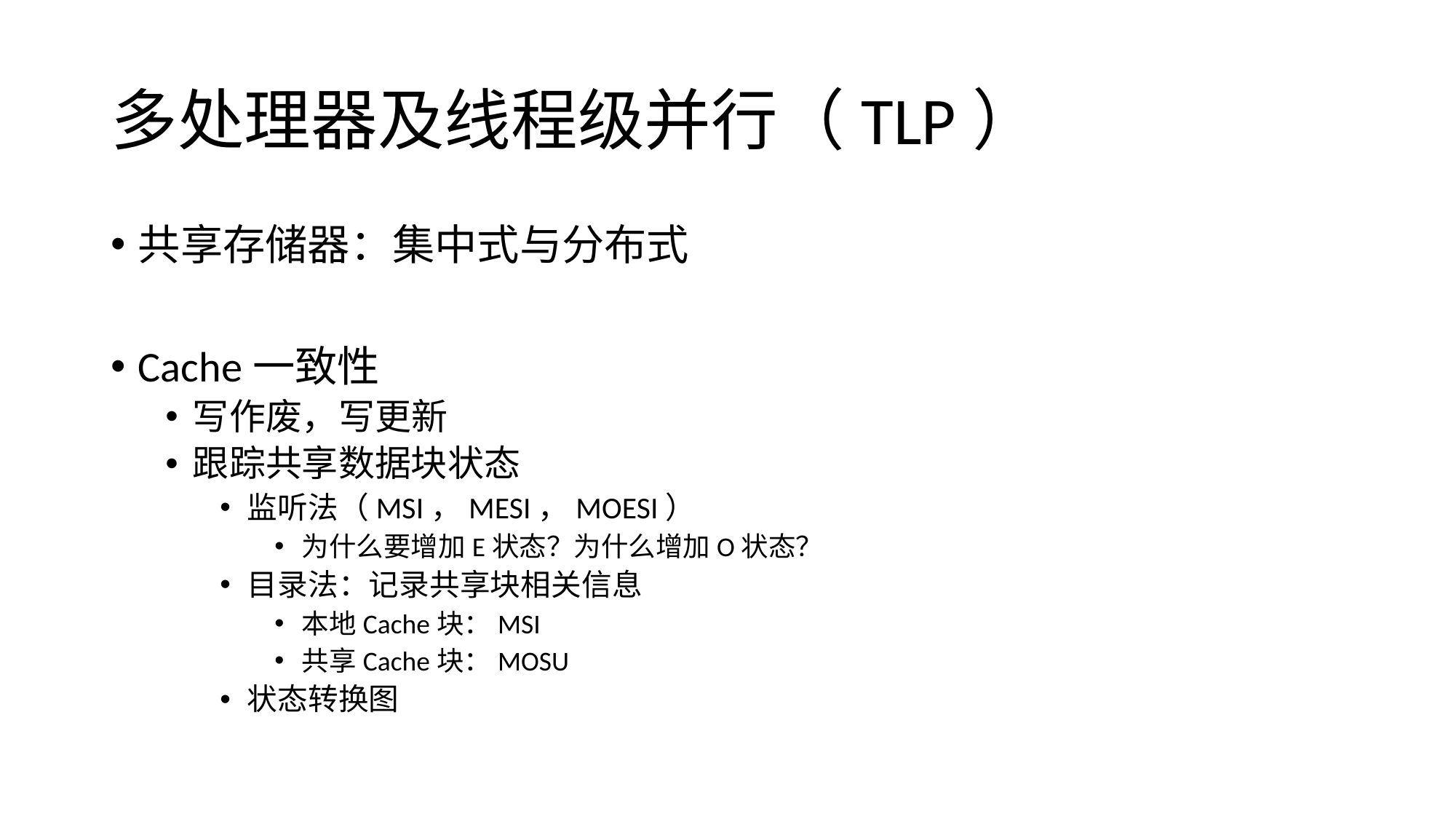

# 多处理器及线程级并行（TLP）
共享存储器：集中式与分布式

Cache一致性
写作废，写更新
跟踪共享数据块状态
监听法（MSI，MESI，MOESI）
为什么要增加E状态？为什么增加O状态？
目录法：记录共享块相关信息
本地Cache块：MSI
共享Cache块：MOSU
状态转换图